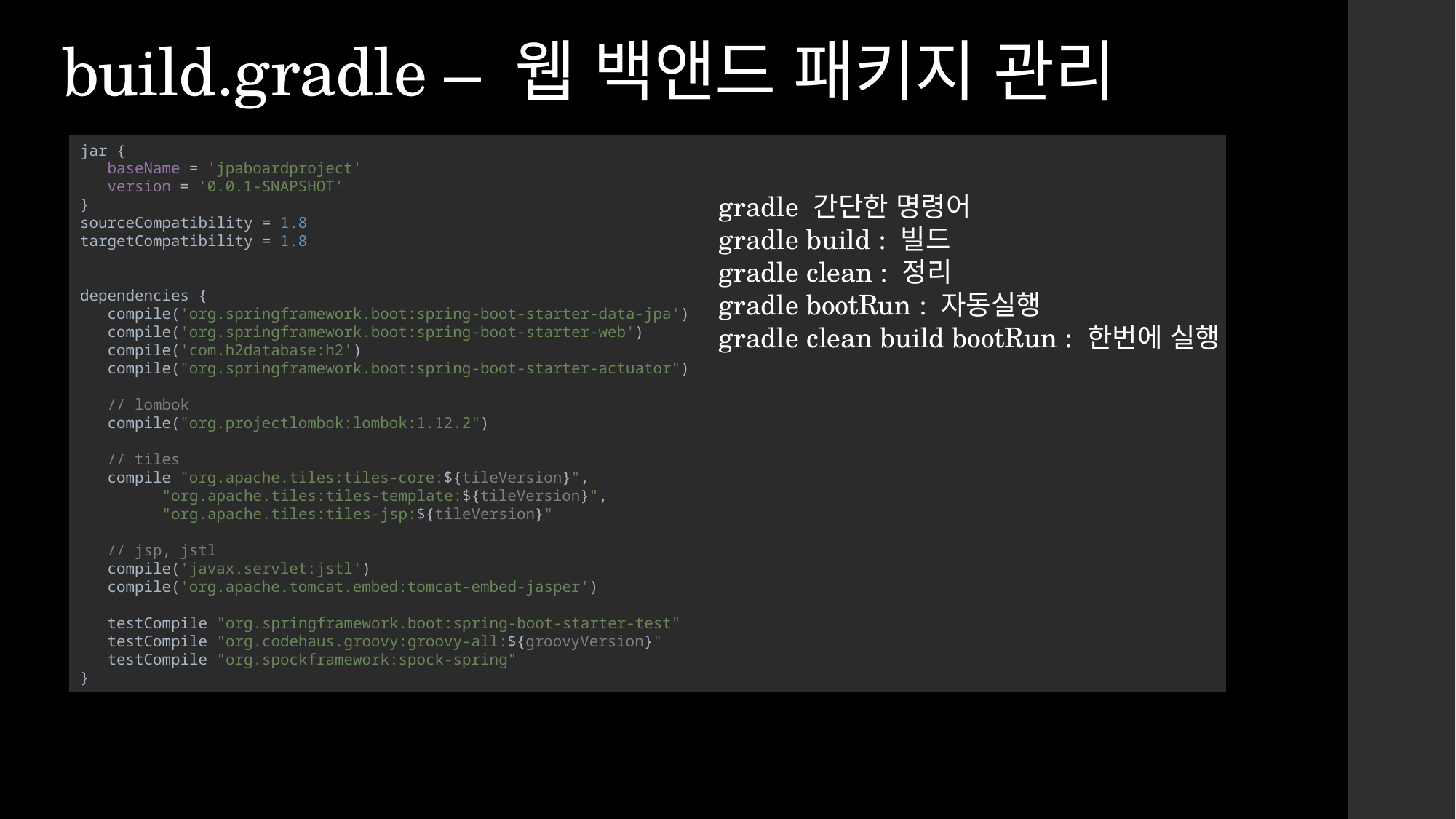

# build.gradle – 웹 백앤드 패키지 관리
jar {
   baseName = 'jpaboardproject'
   version = '0.0.1-SNAPSHOT'
}
sourceCompatibility = 1.8
targetCompatibility = 1.8
dependencies {
   compile('org.springframework.boot:spring-boot-starter-data-jpa')
   compile('org.springframework.boot:spring-boot-starter-web')
   compile('com.h2database:h2')
   compile("org.springframework.boot:spring-boot-starter-actuator")
   // lombok
   compile("org.projectlombok:lombok:1.12.2")
   // tiles
   compile "org.apache.tiles:tiles-core:${tileVersion}",
         "org.apache.tiles:tiles-template:${tileVersion}",
         "org.apache.tiles:tiles-jsp:${tileVersion}"
   // jsp, jstl
   compile('javax.servlet:jstl')
   compile('org.apache.tomcat.embed:tomcat-embed-jasper')
   testCompile "org.springframework.boot:spring-boot-starter-test"
   testCompile "org.codehaus.groovy:groovy-all:${groovyVersion}"
   testCompile "org.spockframework:spock-spring"
}
gradle 간단한 명령어
gradle build : 빌드
gradle clean : 정리
gradle bootRun : 자동실행
gradle clean build bootRun : 한번에 실행